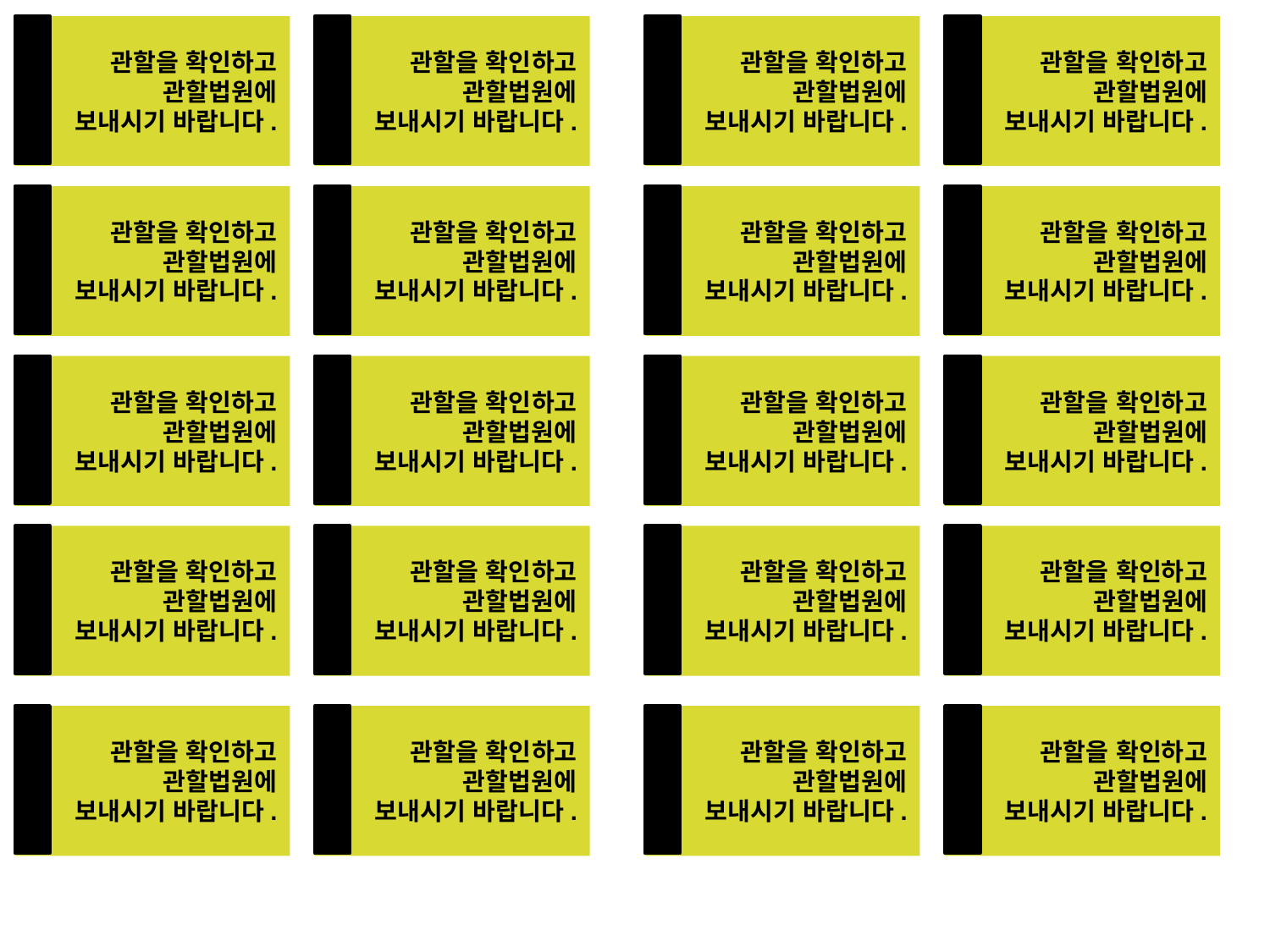

관할을 확인하고
관할법원에
보내시기 바랍니다.

관할을 확인하고
관할법원에
보내시기 바랍니다.

관할을 확인하고
관할법원에
보내시기 바랍니다.

관할을 확인하고
관할법원에
보내시기 바랍니다.

관할을 확인하고
관할법원에
보내시기 바랍니다.

관할을 확인하고
관할법원에
보내시기 바랍니다.

관할을 확인하고
관할법원에
보내시기 바랍니다.

관할을 확인하고
관할법원에
보내시기 바랍니다.

관할을 확인하고
관할법원에
보내시기 바랍니다.

관할을 확인하고
관할법원에
보내시기 바랍니다.

관할을 확인하고
관할법원에
보내시기 바랍니다.

관할을 확인하고
관할법원에
보내시기 바랍니다.

관할을 확인하고
관할법원에
보내시기 바랍니다.

관할을 확인하고
관할법원에
보내시기 바랍니다.

관할을 확인하고
관할법원에
보내시기 바랍니다.

관할을 확인하고
관할법원에
보내시기 바랍니다.

관할을 확인하고
관할법원에
보내시기 바랍니다.

관할을 확인하고
관할법원에
보내시기 바랍니다.

관할을 확인하고
관할법원에
보내시기 바랍니다.

관할을 확인하고
관할법원에
보내시기 바랍니다.